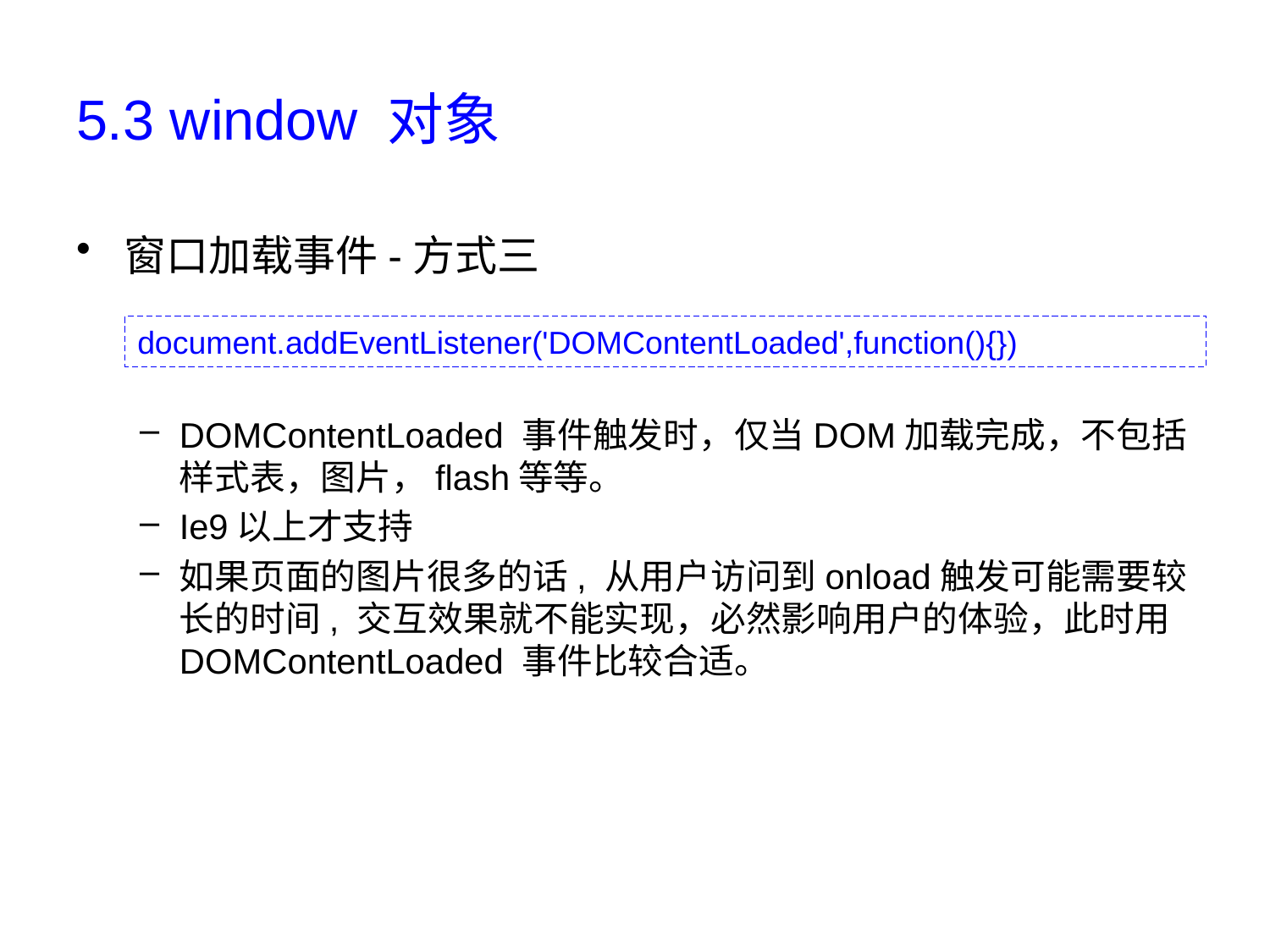

# 5.3 window 对象
窗口加载事件-方式三

DOMContentLoaded 事件触发时，仅当DOM加载完成，不包括样式表，图片，flash等等。
Ie9以上才支持
如果页面的图片很多的话, 从用户访问到onload触发可能需要较长的时间, 交互效果就不能实现，必然影响用户的体验，此时用 DOMContentLoaded 事件比较合适。

document.addEventListener('DOMContentLoaded',function(){})